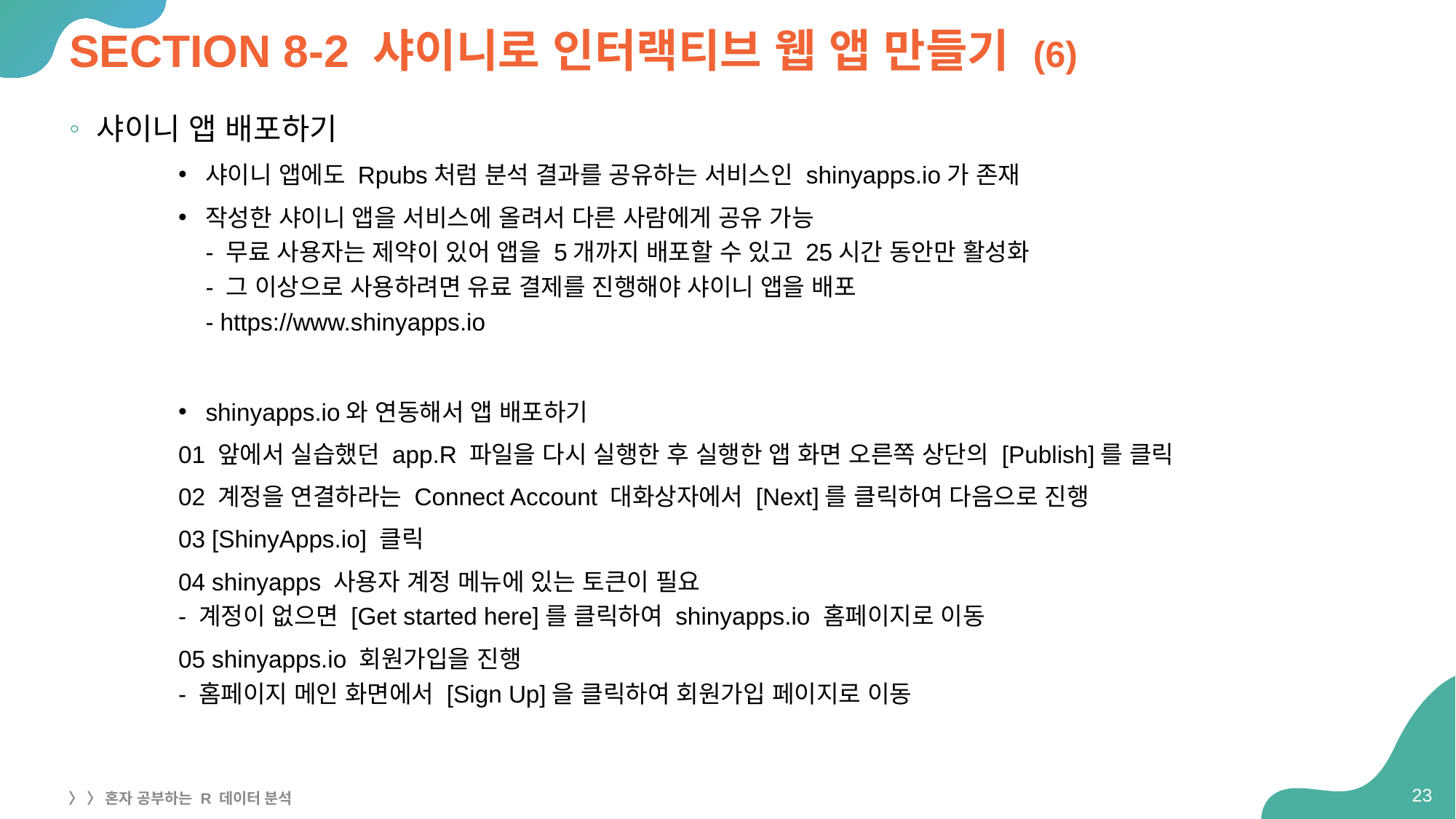

# SECTION 8-2 샤이니로 인터랙티브 웹 앱 만들기 (6)
샤이니 앱 배포하기
샤이니 앱에도 Rpubs처럼 분석 결과를 공유하는 서비스인 shinyapps.io가 존재
작성한 샤이니 앱을 서비스에 올려서 다른 사람에게 공유 가능
- 무료 사용자는 제약이 있어 앱을 5개까지 배포할 수 있고 25시간 동안만 활성화
- 그 이상으로 사용하려면 유료 결제를 진행해야 샤이니 앱을 배포
- https://www.shinyapps.io

shinyapps.io와 연동해서 앱 배포하기
01 앞에서 실습했던 app.R 파일을 다시 실행한 후 실행한 앱 화면 오른쪽 상단의 [Publish]를 클릭
02 계정을 연결하라는 Connect Account 대화상자에서 [Next]를 클릭하여 다음으로 진행
03 [ShinyApps.io] 클릭
04 shinyapps 사용자 계정 메뉴에 있는 토큰이 필요
- 계정이 없으면 [Get started here]를 클릭하여 shinyapps.io 홈페이지로 이동
05 shinyapps.io 회원가입을 진행
- 홈페이지 메인 화면에서 [Sign Up]을 클릭하여 회원가입 페이지로 이동
23
〉 〉 혼자 공부하는 R 데이터 분석